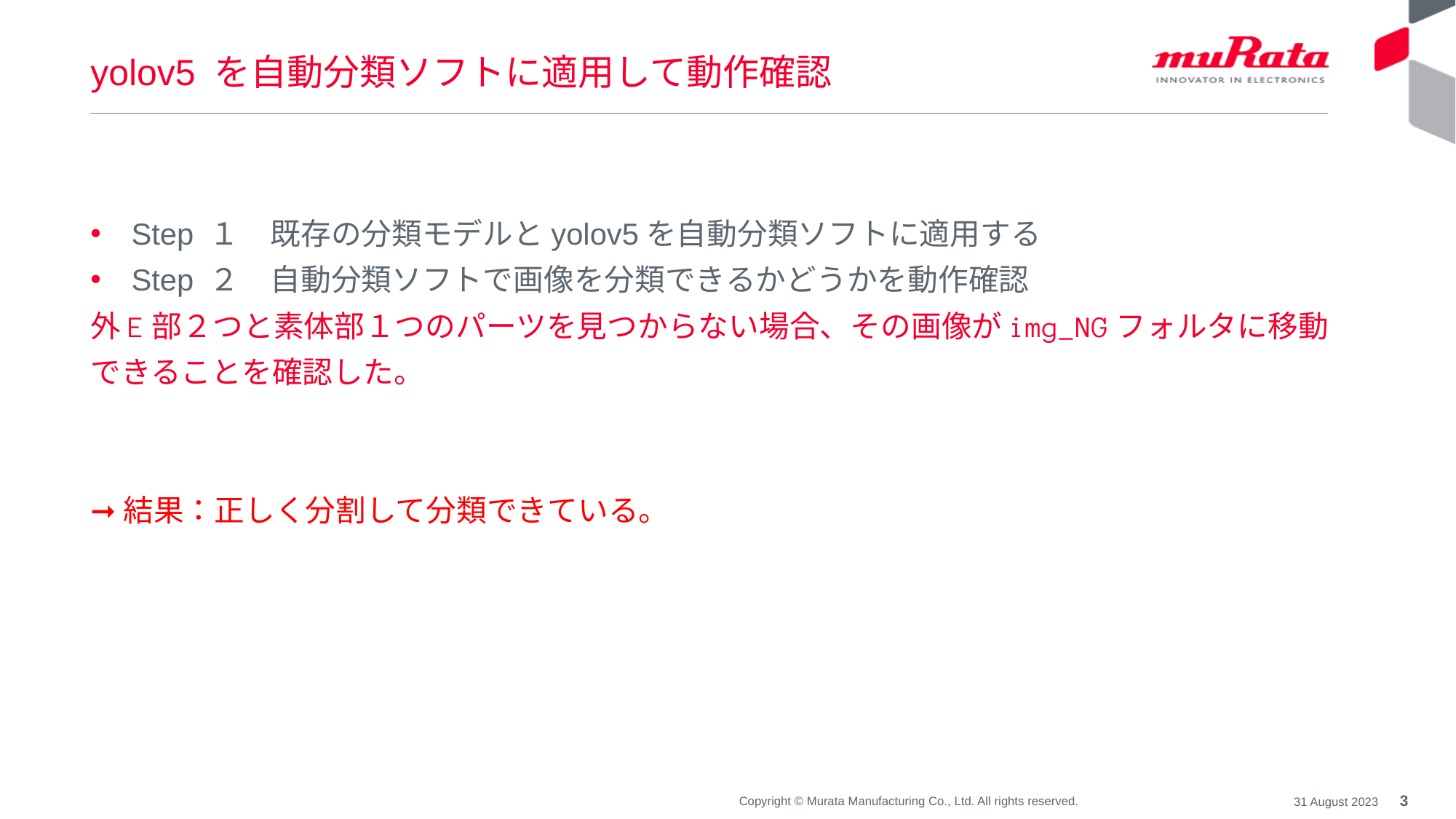

# yolov5 を自動分類ソフトに適用して動作確認

Step １　既存の分類モデルとyolov5を自動分類ソフトに適用する
Step ２　自動分類ソフトで画像を分類できるかどうかを動作確認
外E部２つと素体部１つのパーツを見つからない場合、その画像がimg_NGフォルタに移動
できることを確認した。

➞結果：正しく分割して分類できている。